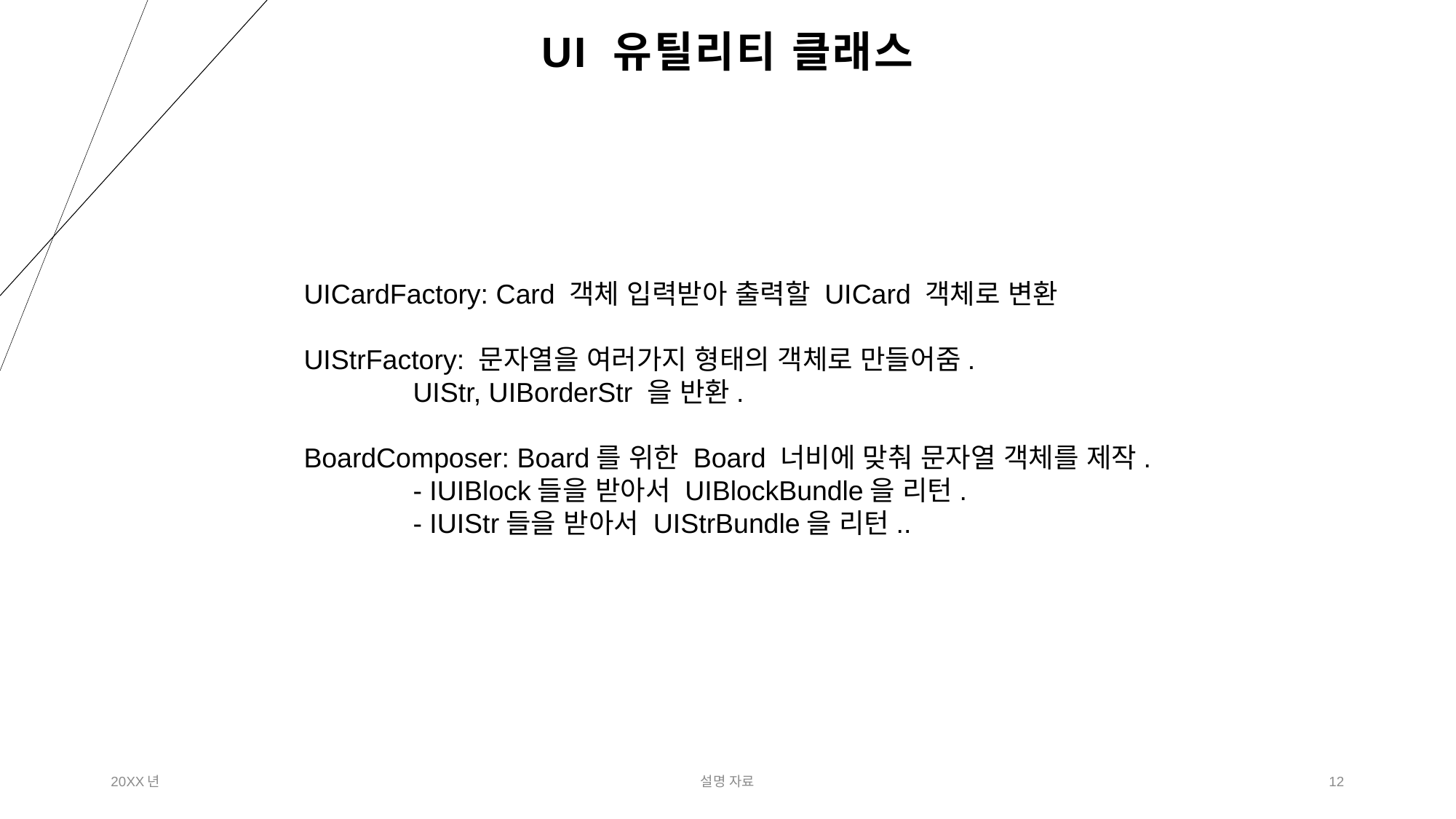

# UI 유틸리티 클래스
UICardFactory: Card 객체 입력받아 출력할 UICard 객체로 변환

UIStrFactory: 문자열을 여러가지 형태의 객체로 만들어줌.
	UIStr, UIBorderStr 을 반환.

BoardComposer: Board를 위한 Board 너비에 맞춰 문자열 객체를 제작.
	- IUIBlock들을 받아서 UIBlockBundle을 리턴.
	- IUIStr들을 받아서 UIStrBundle을 리턴..
20XX년
설명 자료
12